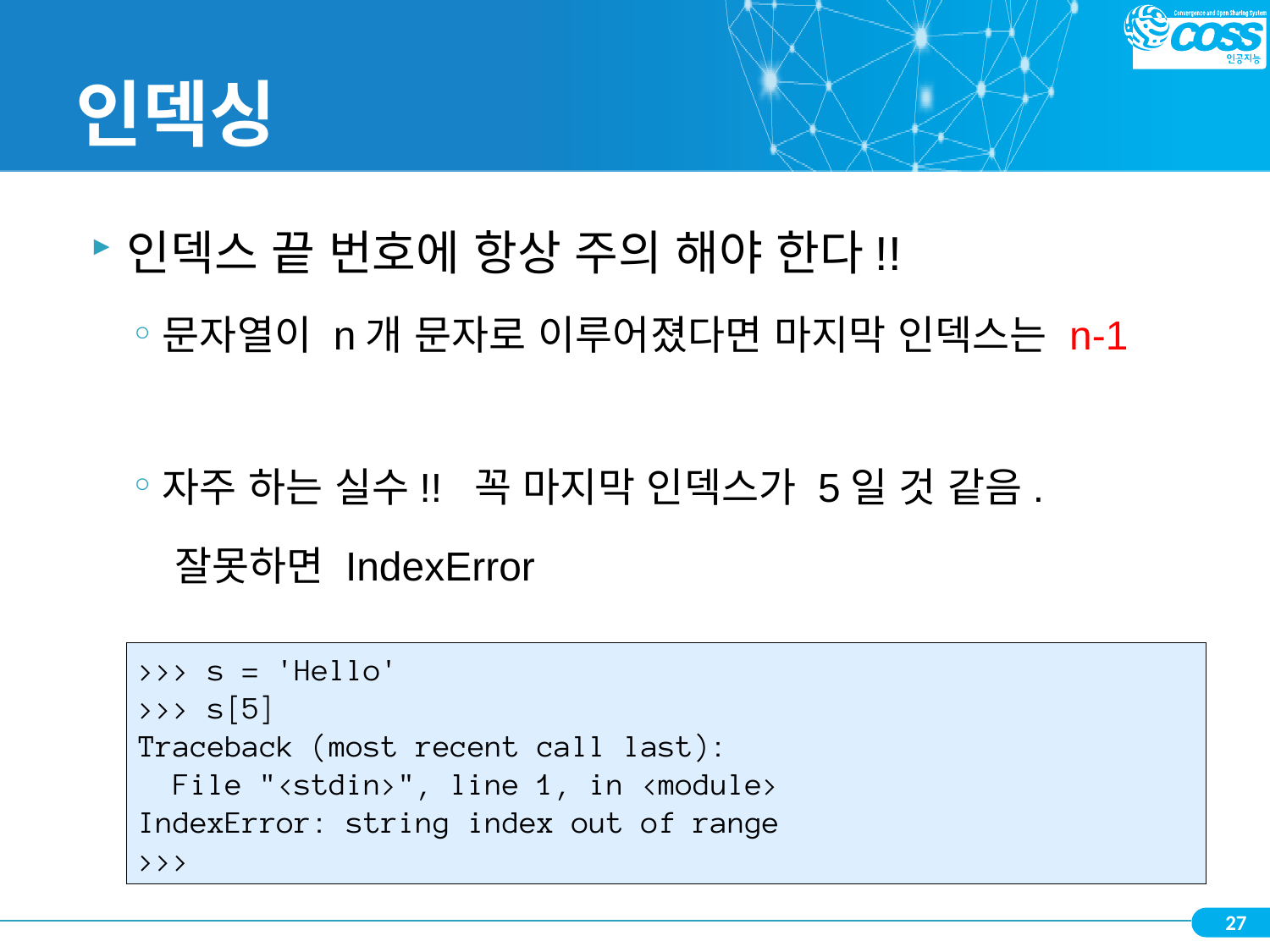

# 인덱싱
인덱스 끝 번호에 항상 주의 해야 한다!!
문자열이 n개 문자로 이루어졌다면 마지막 인덱스는 n-1

자주 하는 실수!!  꼭 마지막 인덱스가 5일 것 같음.
   잘못하면 IndexError

>>> s = 'Hello'
>>> s[5]
Traceback (most recent call last):
  File "<stdin>", line 1, in <module>
IndexError: string index out of range
>>>